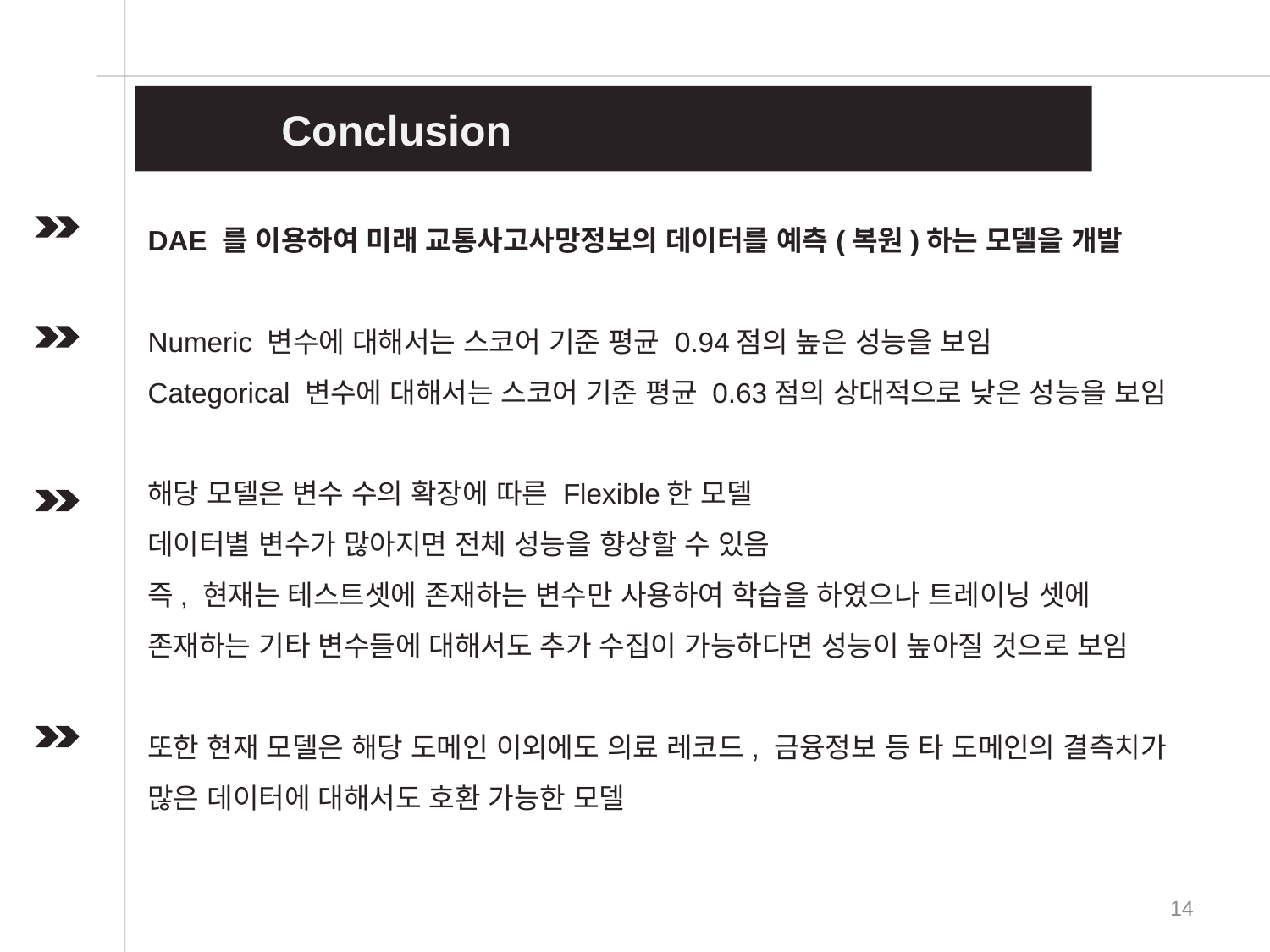

Conclusion
DAE 를 이용하여 미래 교통사고사망정보의 데이터를 예측(복원)하는 모델을 개발

Numeric 변수에 대해서는 스코어 기준 평균 0.94점의 높은 성능을 보임
Categorical 변수에 대해서는 스코어 기준 평균 0.63점의 상대적으로 낮은 성능을 보임

해당 모델은 변수 수의 확장에 따른 Flexible한 모델
데이터별 변수가 많아지면 전체 성능을 향상할 수 있음
즉, 현재는 테스트셋에 존재하는 변수만 사용하여 학습을 하였으나 트레이닝 셋에 존재하는 기타 변수들에 대해서도 추가 수집이 가능하다면 성능이 높아질 것으로 보임

또한 현재 모델은 해당 도메인 이외에도 의료 레코드, 금융정보 등 타 도메인의 결측치가 많은 데이터에 대해서도 호환 가능한 모델

14